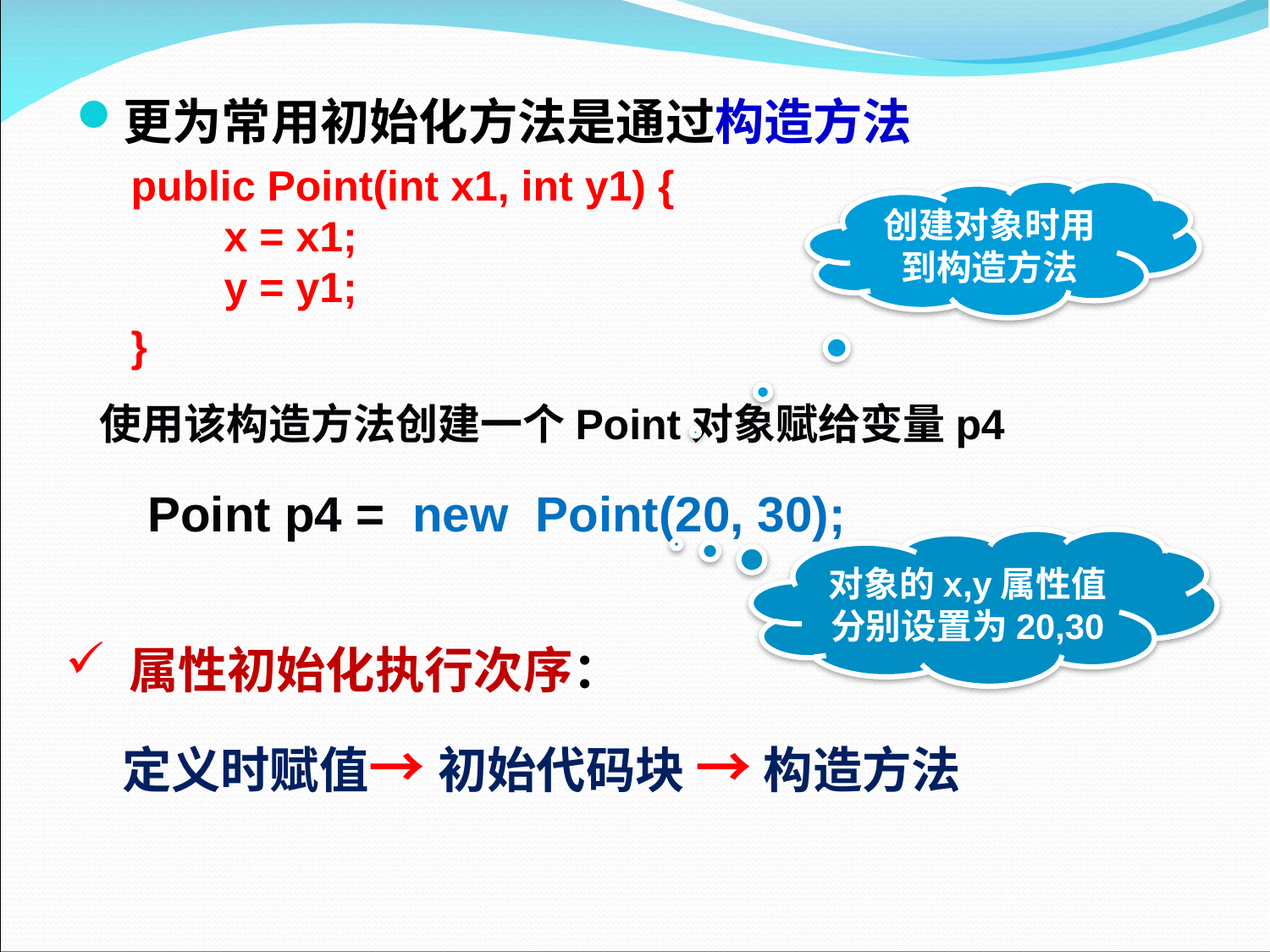

更为常用初始化方法是通过构造方法
public Point(int x1, int y1) {
     x = x1;
     y = y1;
}
创建对象时用到构造方法
使用该构造方法创建一个Point对象赋给变量p4
Point p4 =  new  Point(20, 30);
对象的x,y属性值分别设置为20,30
属性初始化执行次序：
    定义时赋值→ 初始代码块 → 构造方法